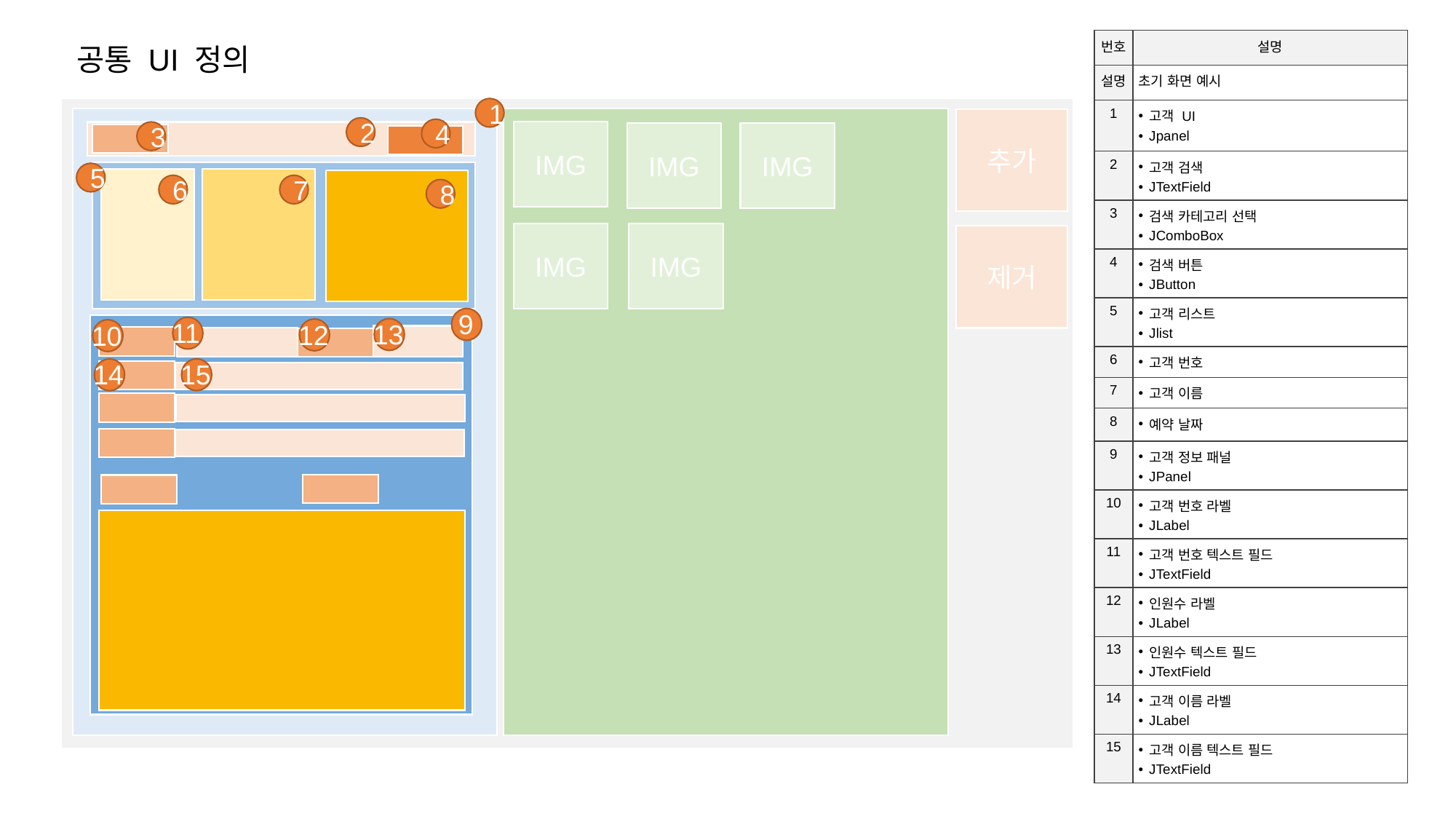

# 공통 UI 정의
| 번호 | 설명 |
| --- | --- |
| 설명 | 초기 화면 예시 |
| 1 | 고객 UI Jpanel |
| 2 | 고객 검색 JTextField |
| 3 | 검색 카테고리 선택 JComboBox |
| 4 | 검색 버튼 JButton |
| 5 | 고객 리스트 Jlist |
| 6 | 고객 번호 |
| 7 | 고객 이름 |
| 8 | 예약 날짜 |
| 9 | 고객 정보 패널 JPanel |
| 10 | 고객 번호 라벨 JLabel |
| 11 | 고객 번호 텍스트 필드 JTextField |
| 12 | 인원수 라벨 JLabel |
| 13 | 인원수 텍스트 필드 JTextField |
| 14 | 고객 이름 라벨 JLabel |
| 15 | 고객 이름 텍스트 필드 JTextField |
1

추가
제거
2
4
IMG
IMG
IMG
IMG
IMG
3

5

6
7
8
 9

11

13

12

10

15

14